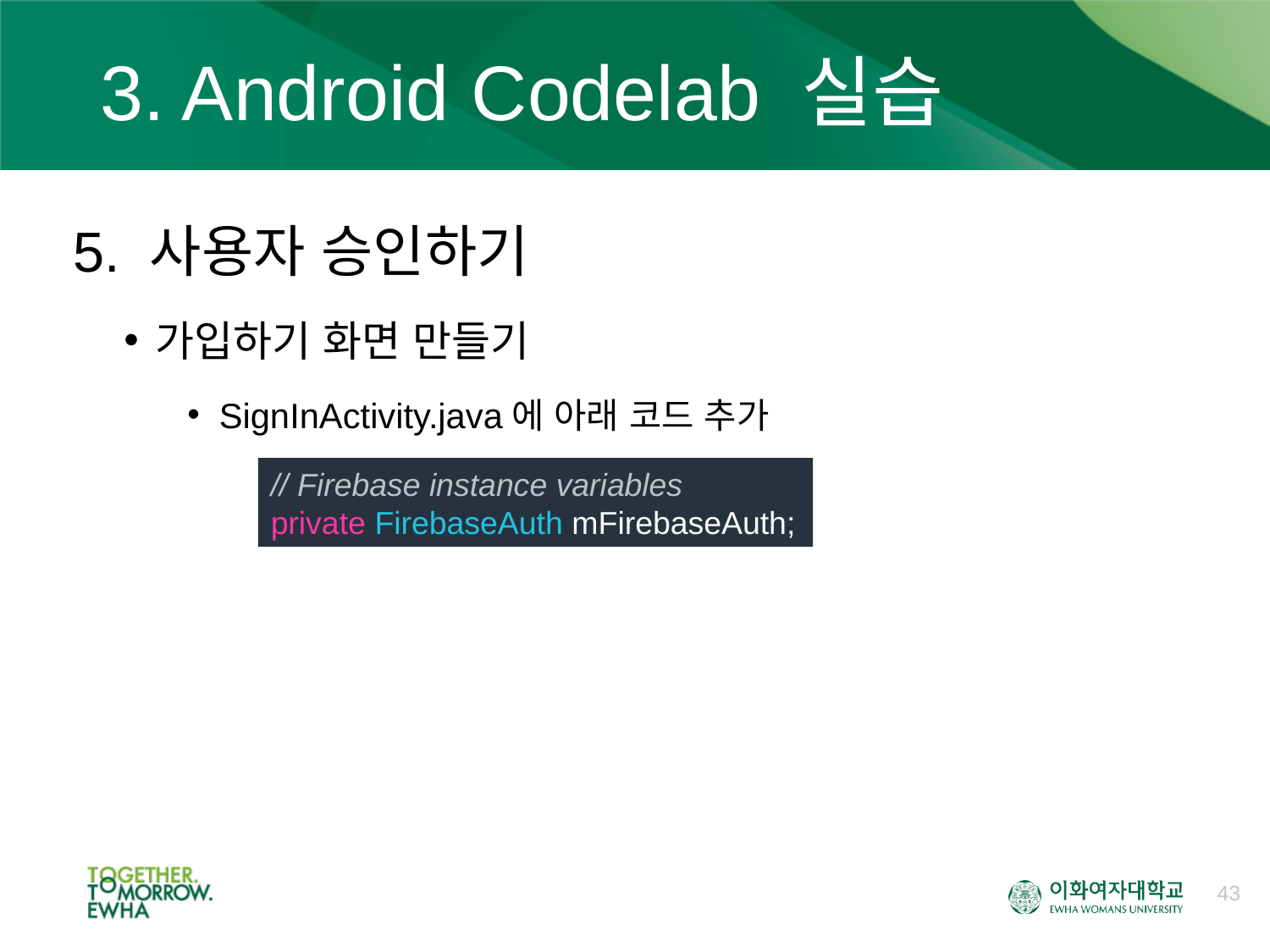

# 3. Android Codelab 실습
5. 사용자 승인하기
가입하기 화면 만들기
SignInActivity.java에 아래 코드 추가
// Firebase instance variables
private FirebaseAuth mFirebaseAuth;
43